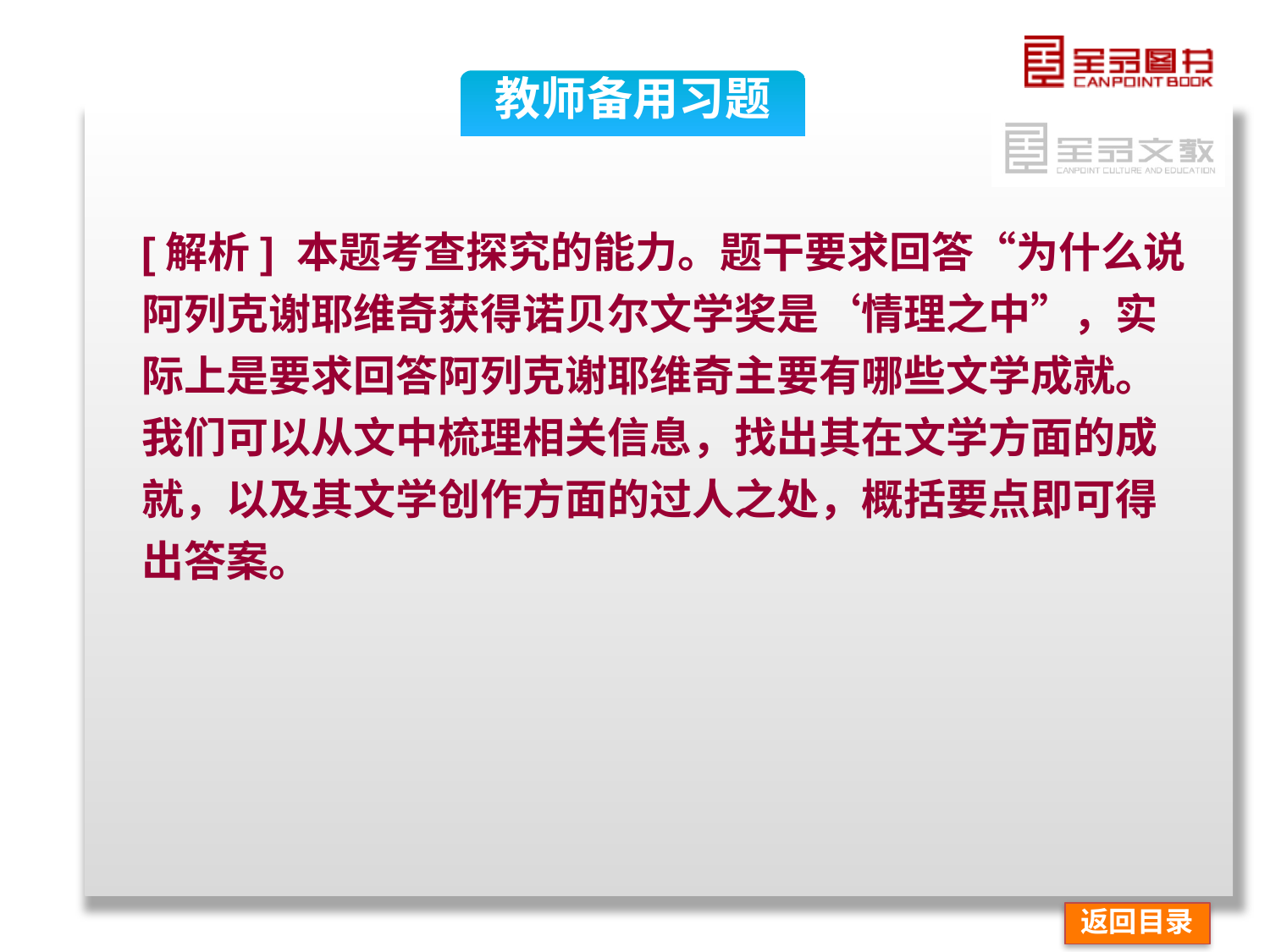

教师备用习题
[解析] 本题考查探究的能力。题干要求回答“为什么说阿列克谢耶维奇获得诺贝尔文学奖是‘情理之中”，实际上是要求回答阿列克谢耶维奇主要有哪些文学成就。我们可以从文中梳理相关信息，找出其在文学方面的成就，以及其文学创作方面的过人之处，概括要点即可得出答案。
返回目录